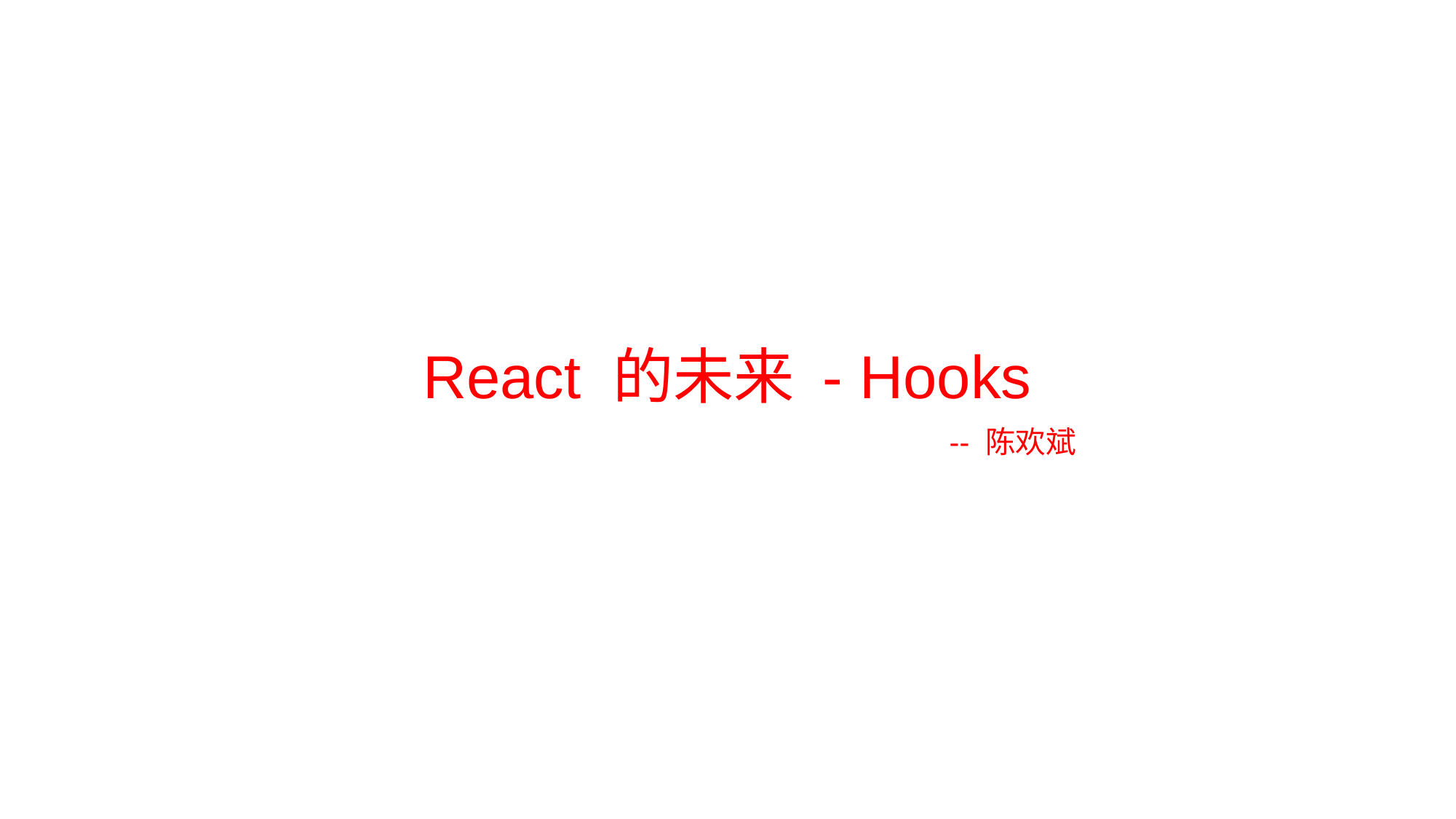

# React 的未来 - Hooks
    -- 陈欢斌